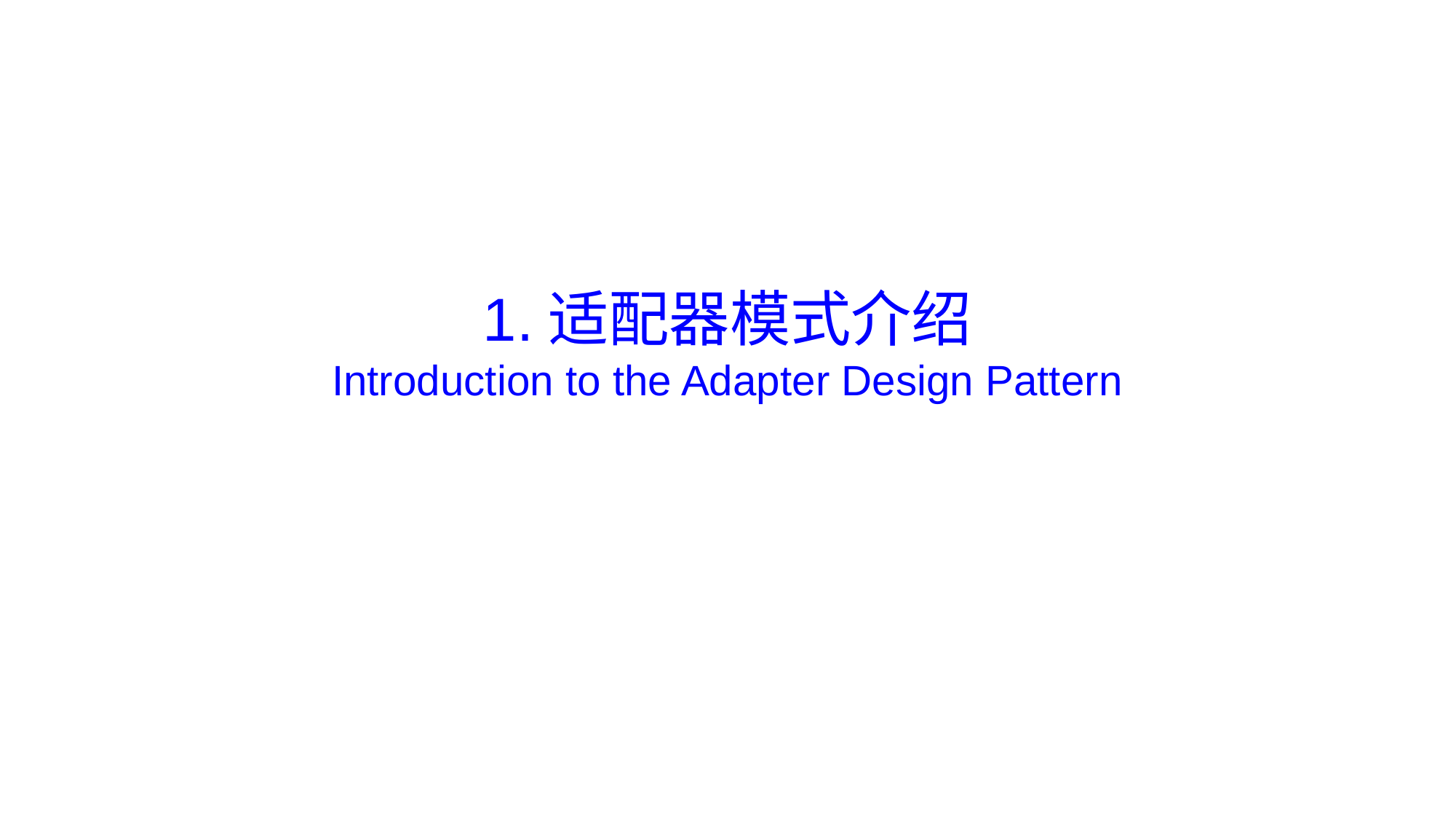

# 1.适配器模式介绍 Introduction to the Adapter Design Pattern

7